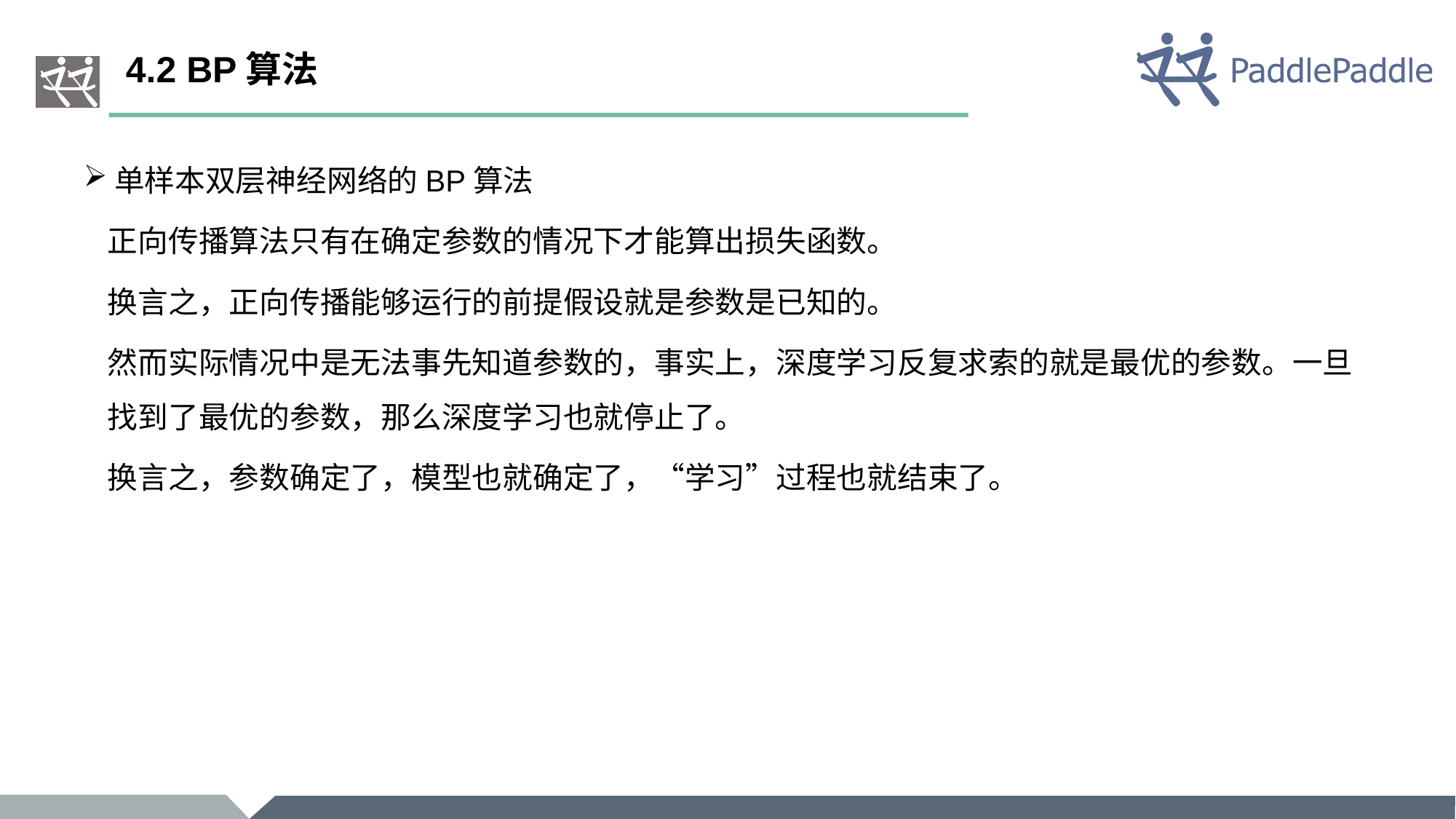

# 4.2 BP算法
单样本双层神经网络的BP算法
正向传播算法只有在确定参数的情况下才能算出损失函数。
换言之，正向传播能够运行的前提假设就是参数是已知的。
然而实际情况中是无法事先知道参数的，事实上，深度学习反复求索的就是最优的参数。一旦找到了最优的参数，那么深度学习也就停止了。
换言之，参数确定了，模型也就确定了，“学习”过程也就结束了。